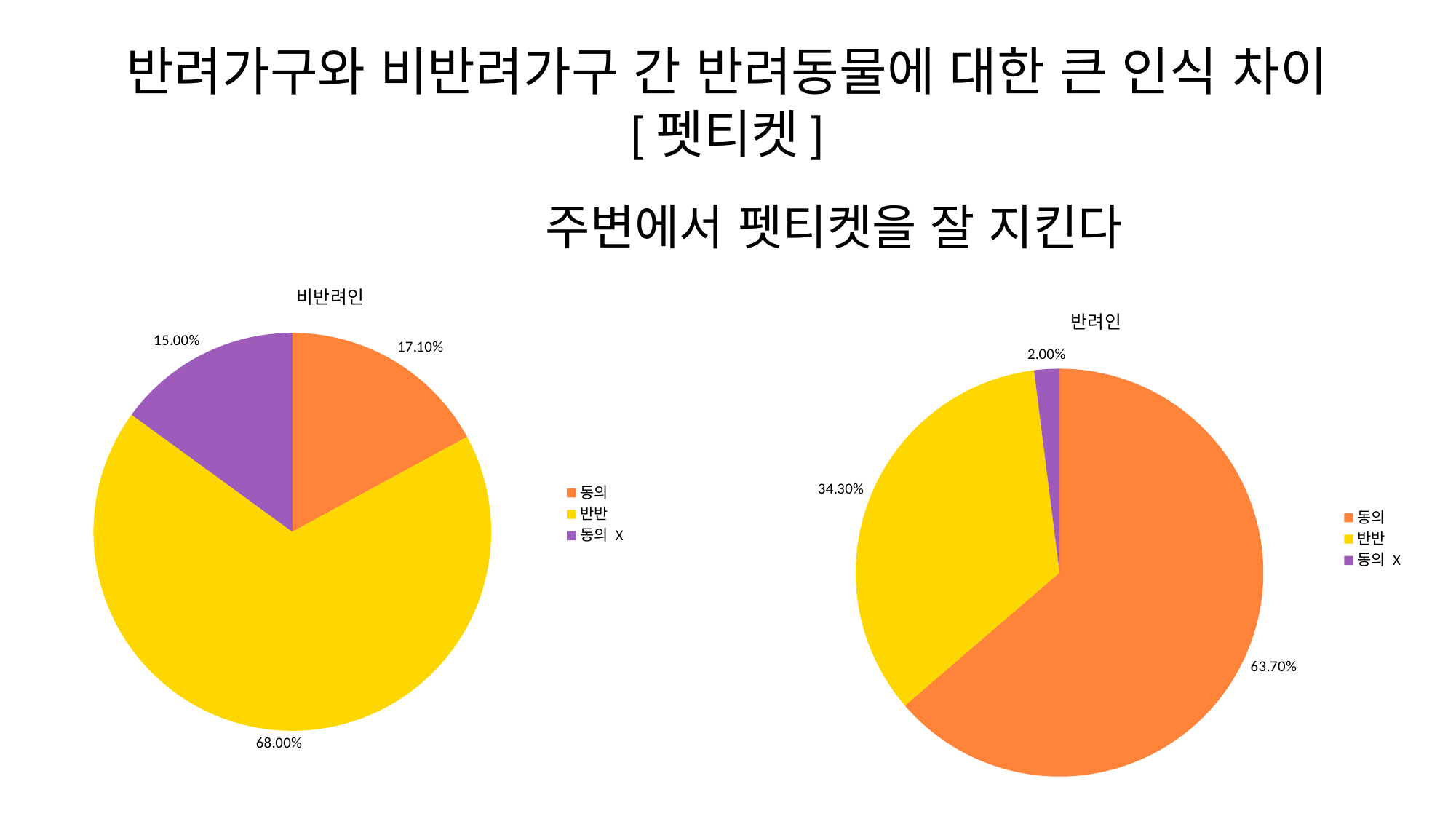

# 반려가구와 비반려가구 간 반려동물에 대한 큰 인식 차이 [펫티켓]
                                 주변에서 펫티켓을 잘 지킨다

### Chart:

| Category | 비반려인 |
|---|---|
| 동의 | 0.171 |
| 반반 | 0.68 |
| 동의 X | 0.15 |

### Chart:

| Category | 반려인 |
|---|---|
| 동의 | 0.637 |
| 반반 | 0.343 |
| 동의 X | 0.02 |